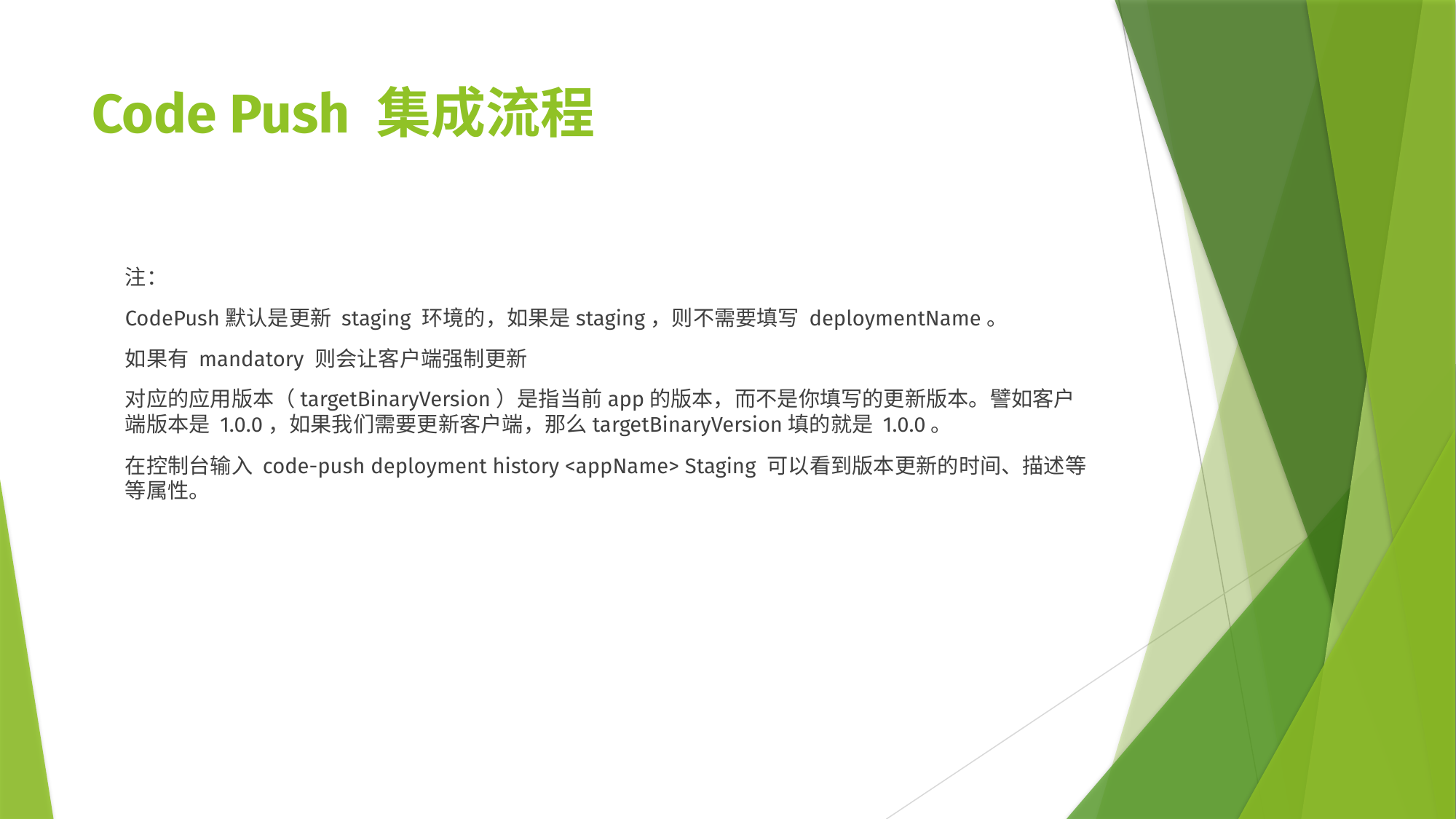

# Code Push 集成流程
注：
CodePush默认是更新 staging 环境的，如果是staging，则不需要填写 deploymentName。
如果有 mandatory 则会让客户端强制更新
对应的应用版本（targetBinaryVersion）是指当前app的版本，而不是你填写的更新版本。譬如客户端版本是 1.0.0，如果我们需要更新客户端，那么targetBinaryVersion填的就是 1.0.0。
在控制台输入 code-push deployment history <appName> Staging 可以看到版本更新的时间、描述等等属性。